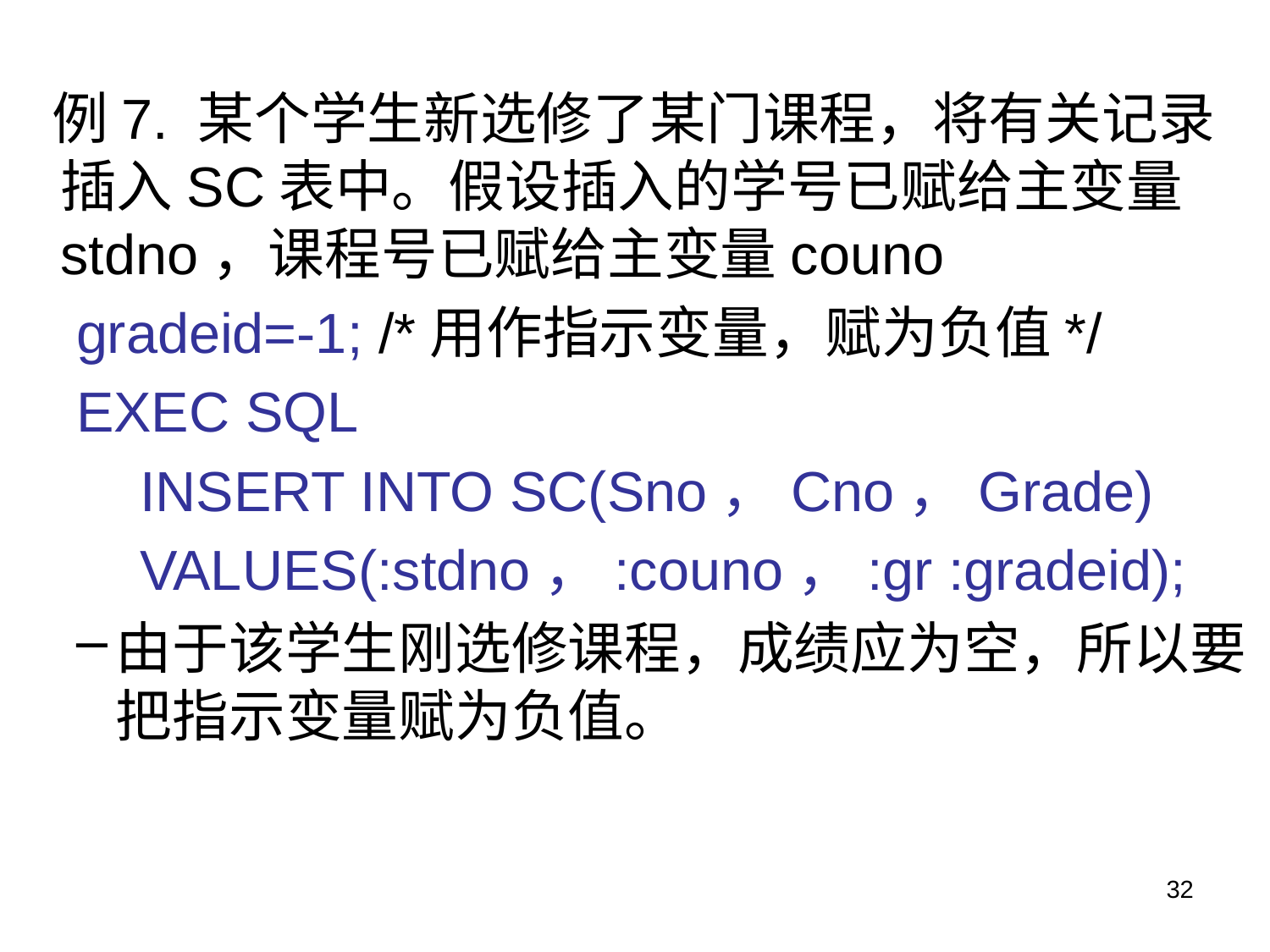

例7. 某个学生新选修了某门课程，将有关记录插入SC表中。假设插入的学号已赋给主变量stdno，课程号已赋给主变量couno
gradeid=-1; /*用作指示变量，赋为负值*/
EXEC SQL
INSERT INTO SC(Sno，Cno，Grade)
VALUES(:stdno，:couno，:gr :gradeid);
由于该学生刚选修课程，成绩应为空，所以要把指示变量赋为负值。

32